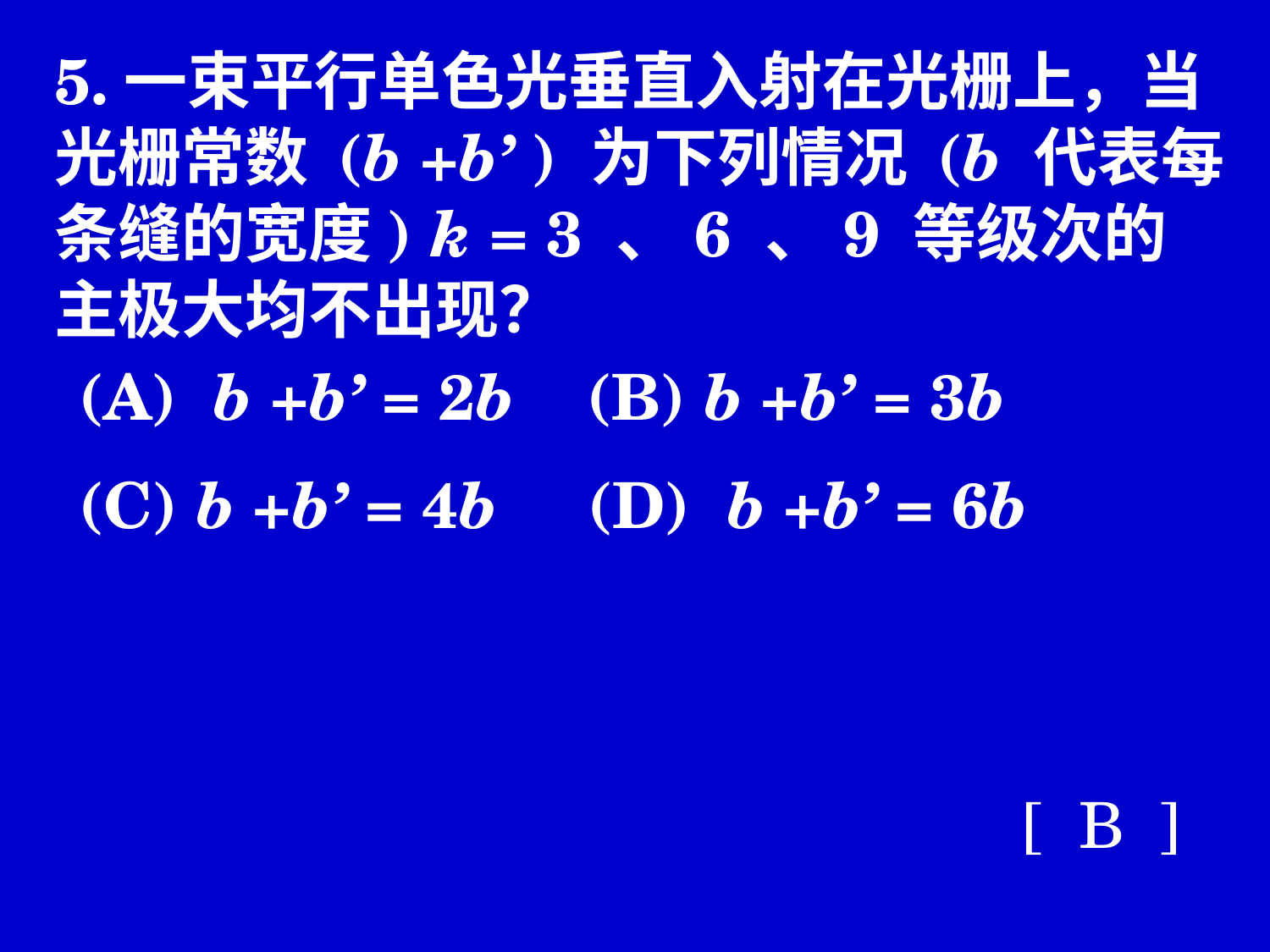

5.一束平行单色光垂直入射在光栅上，当光栅常数 (b +b’ ) 为下列情况 (b 代表每条缝的宽度) k = 3 、6 、9 等级次的主极大均不出现？
(A)  b +b’ = 2b    (B) b +b’ = 3b
(C) b +b’ = 4b     (D)  b +b’ = 6b
[  B  ]